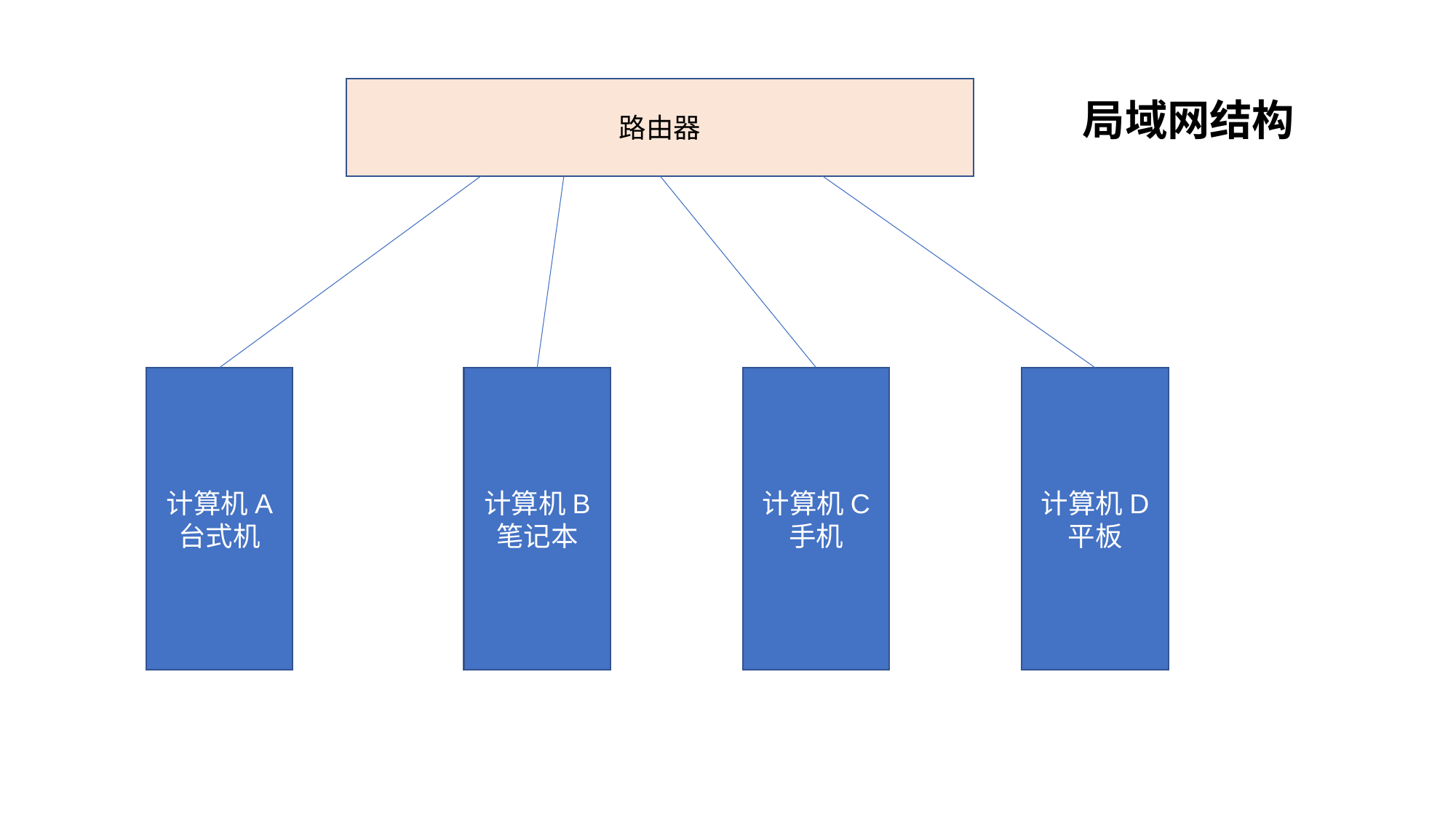

路由器
局域网结构
计算机A
台式机
计算机B
笔记本
计算机C
手机
计算机D
平板